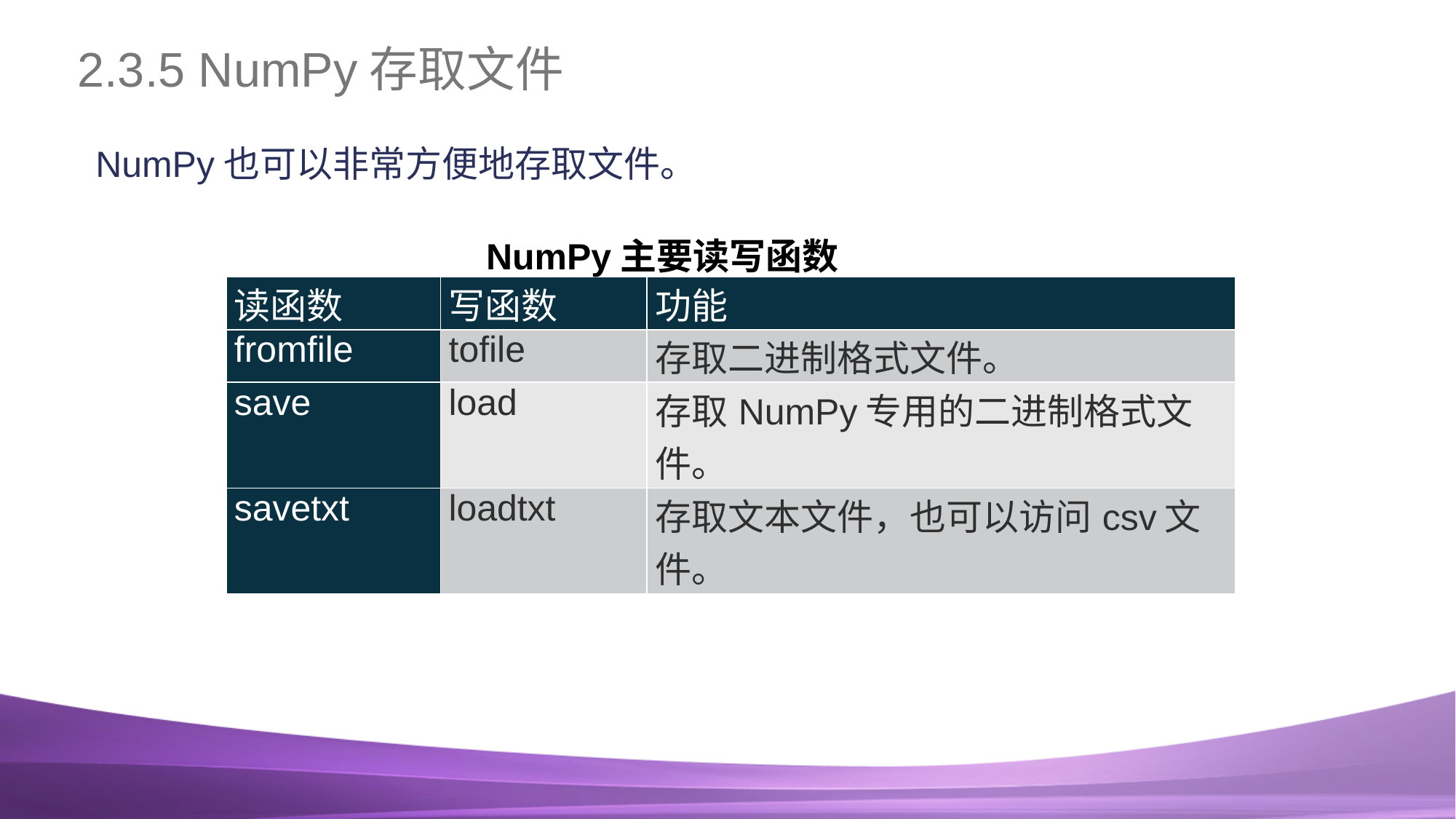

# 2.3.5 NumPy存取文件
NumPy也可以非常方便地存取文件。
NumPy主要读写函数
| 读函数 | 写函数 | 功能 |
| --- | --- | --- |
| fromfile | tofile | 存取二进制格式文件。 |
| save | load | 存取NumPy专用的二进制格式文件。 |
| savetxt | loadtxt | 存取文本文件，也可以访问csv文件。 |